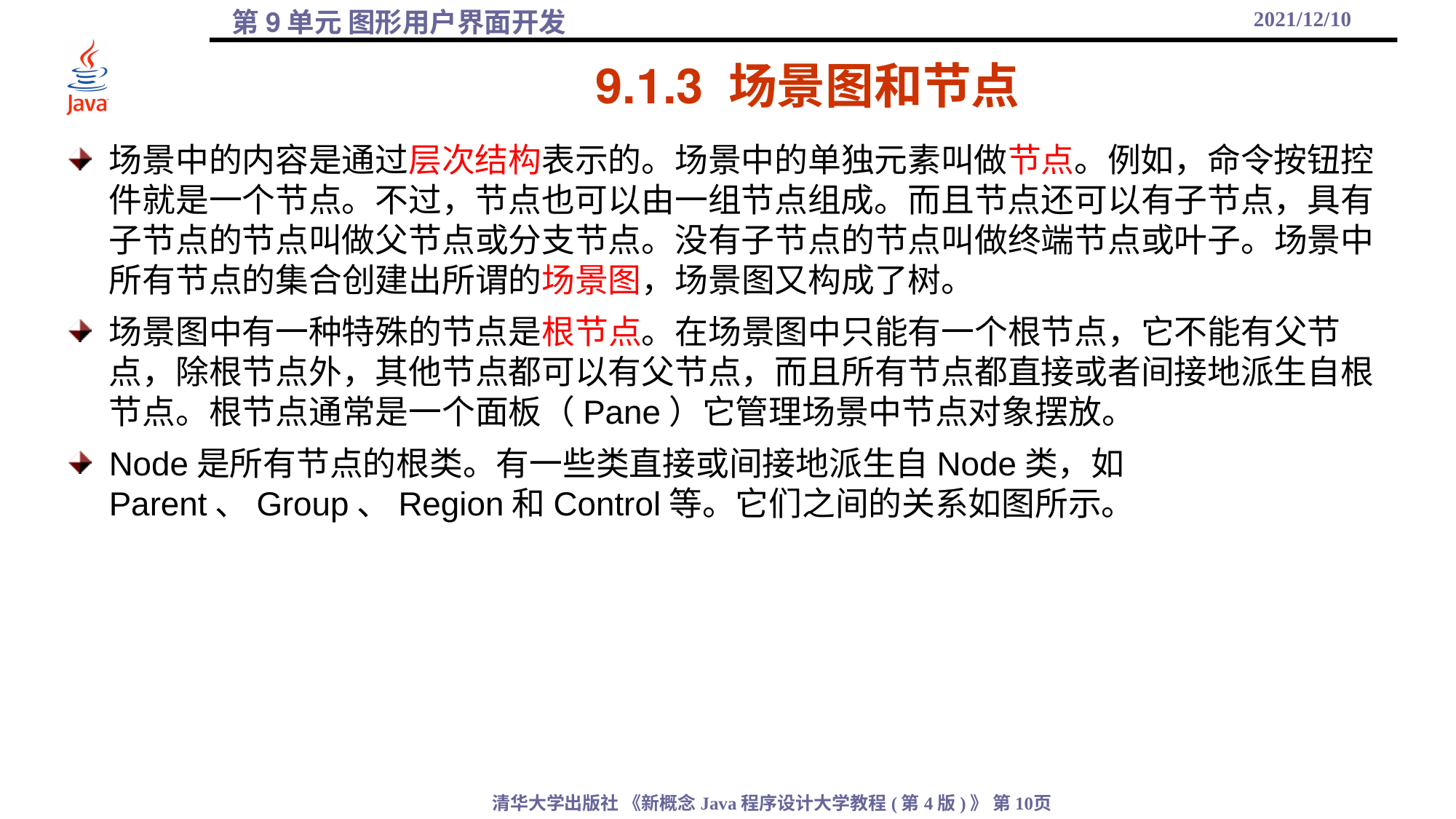

2021/12/10
# 9.1.3 场景图和节点
场景中的内容是通过层次结构表示的。场景中的单独元素叫做节点。例如，命令按钮控件就是一个节点。不过，节点也可以由一组节点组成。而且节点还可以有子节点，具有子节点的节点叫做父节点或分支节点。没有子节点的节点叫做终端节点或叶子。场景中所有节点的集合创建出所谓的场景图，场景图又构成了树。
场景图中有一种特殊的节点是根节点。在场景图中只能有一个根节点，它不能有父节点，除根节点外，其他节点都可以有父节点，而且所有节点都直接或者间接地派生自根节点。根节点通常是一个面板（Pane）它管理场景中节点对象摆放。
Node是所有节点的根类。有一些类直接或间接地派生自Node类，如Parent、Group、Region和Control等。它们之间的关系如图所示。